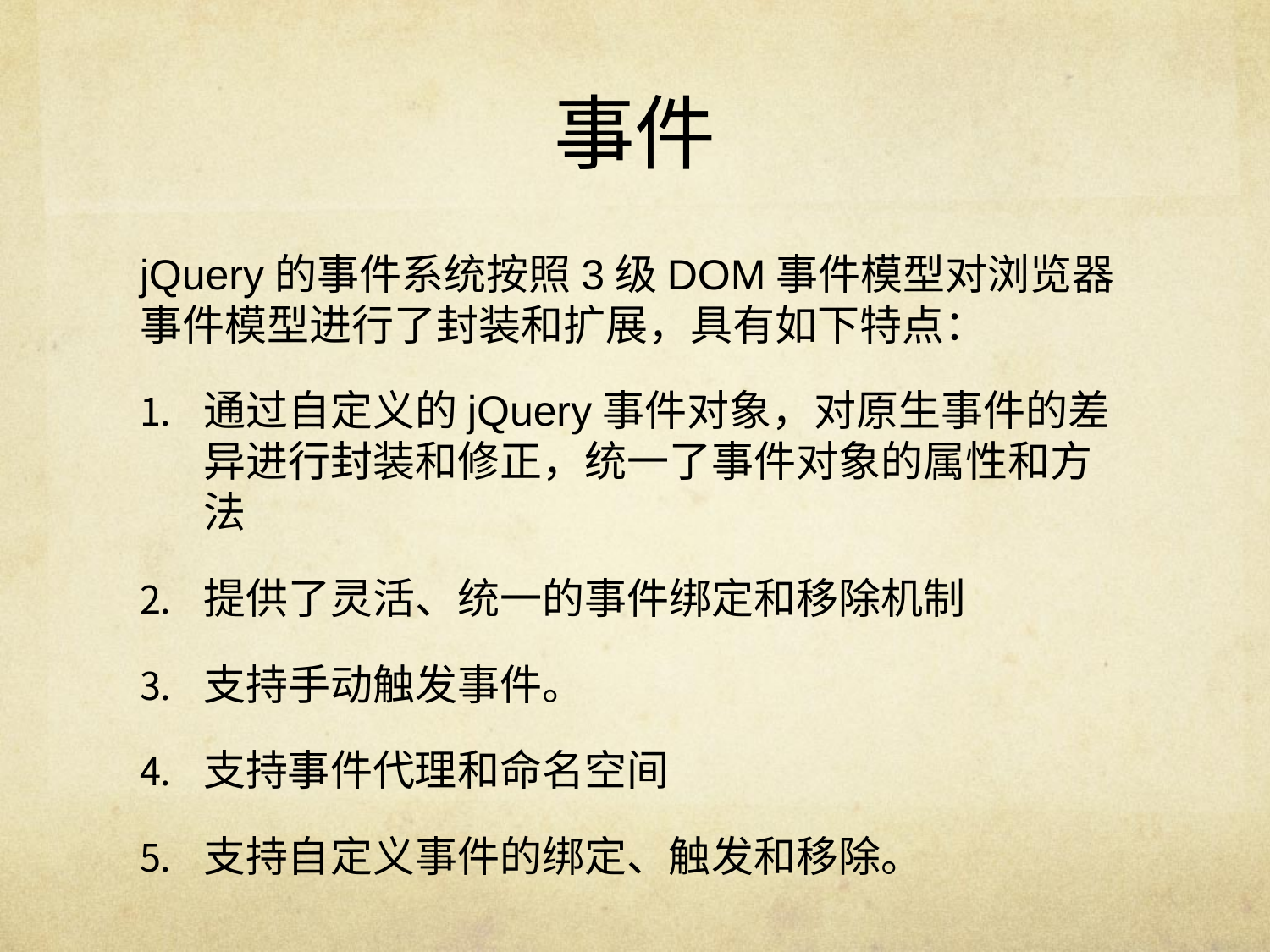

# 事件
jQuery的事件系统按照3级DOM事件模型对浏览器事件模型进行了封装和扩展，具有如下特点：
通过自定义的jQuery事件对象，对原生事件的差异进行封装和修正，统一了事件对象的属性和方法
提供了灵活、统一的事件绑定和移除机制
支持手动触发事件。
支持事件代理和命名空间
支持自定义事件的绑定、触发和移除。